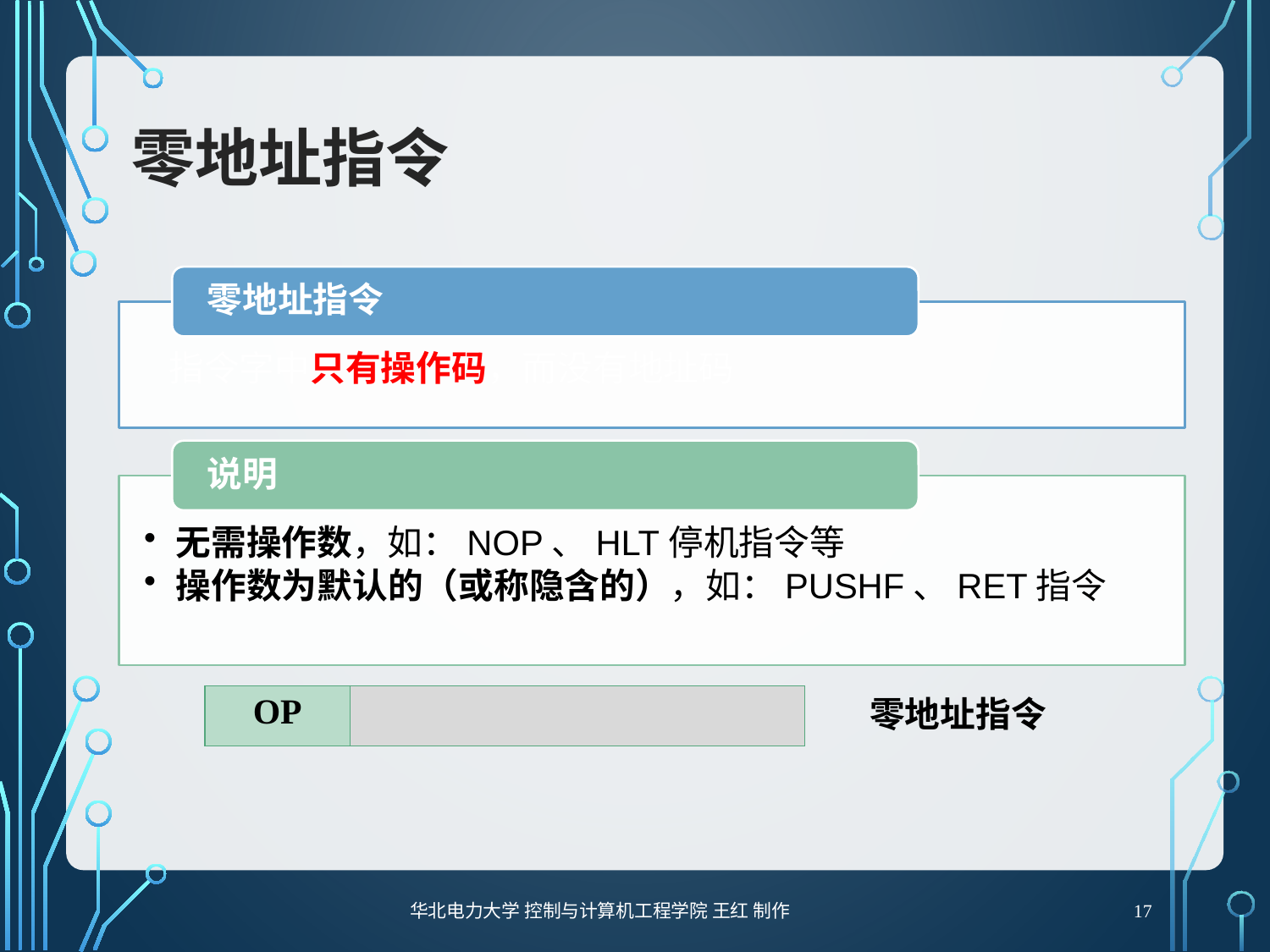

# 零地址指令
指令字中只有操作码，而没有地址码
零地址指令
无需操作数，如：NOP、HLT停机指令等
操作数为默认的（或称隐含的），如：PUSHF、RET指令
说明
| OP |  |
| --- | --- |
零地址指令
17
华北电力大学 控制与计算机工程学院 王红 制作